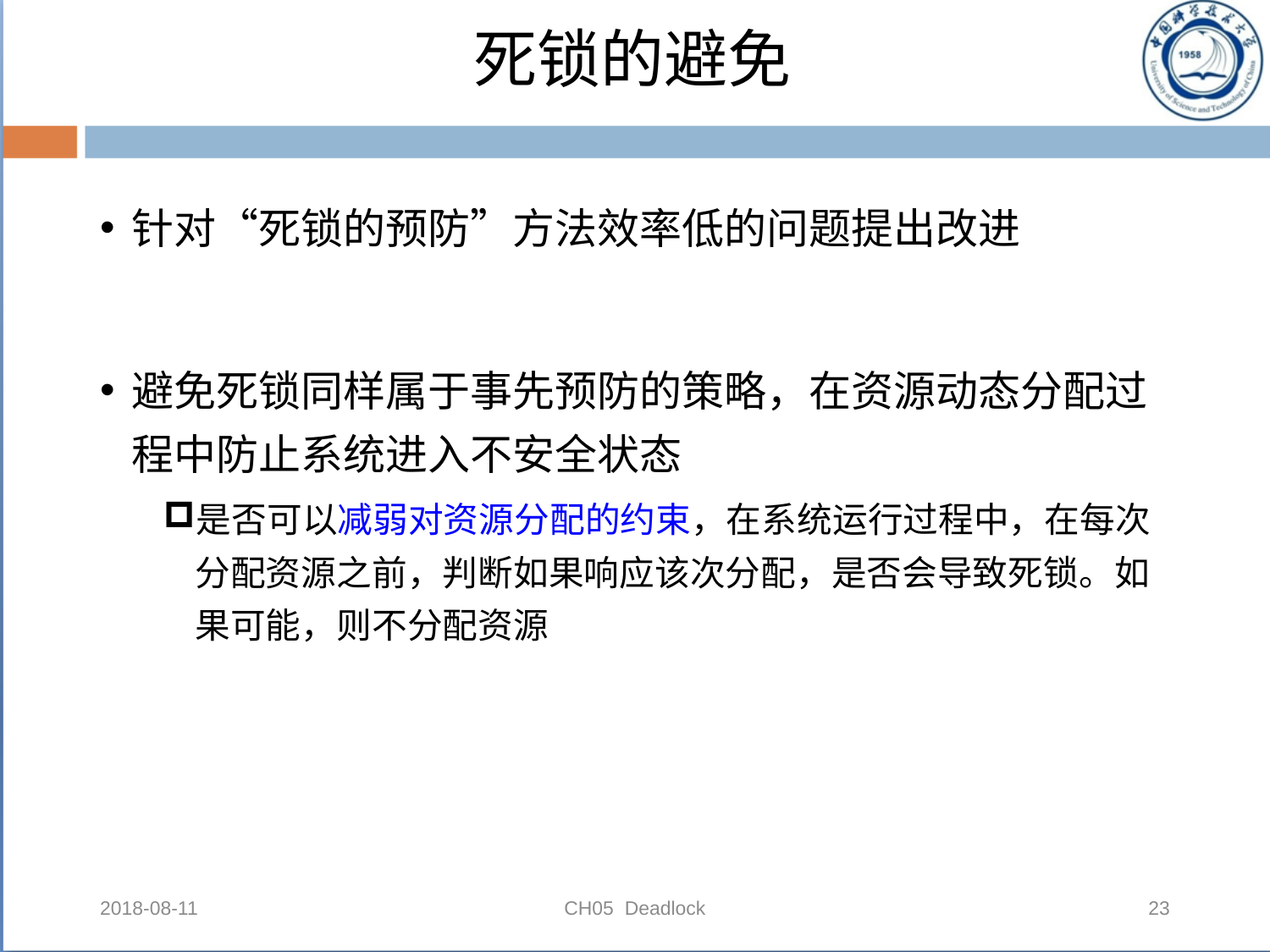

# 死锁的避免
针对“死锁的预防”方法效率低的问题提出改进

避免死锁同样属于事先预防的策略，在资源动态分配过程中防止系统进入不安全状态
是否可以减弱对资源分配的约束，在系统运行过程中，在每次分配资源之前，判断如果响应该次分配，是否会导致死锁。如果可能，则不分配资源
2018-08-11
CH05  Deadlock
23